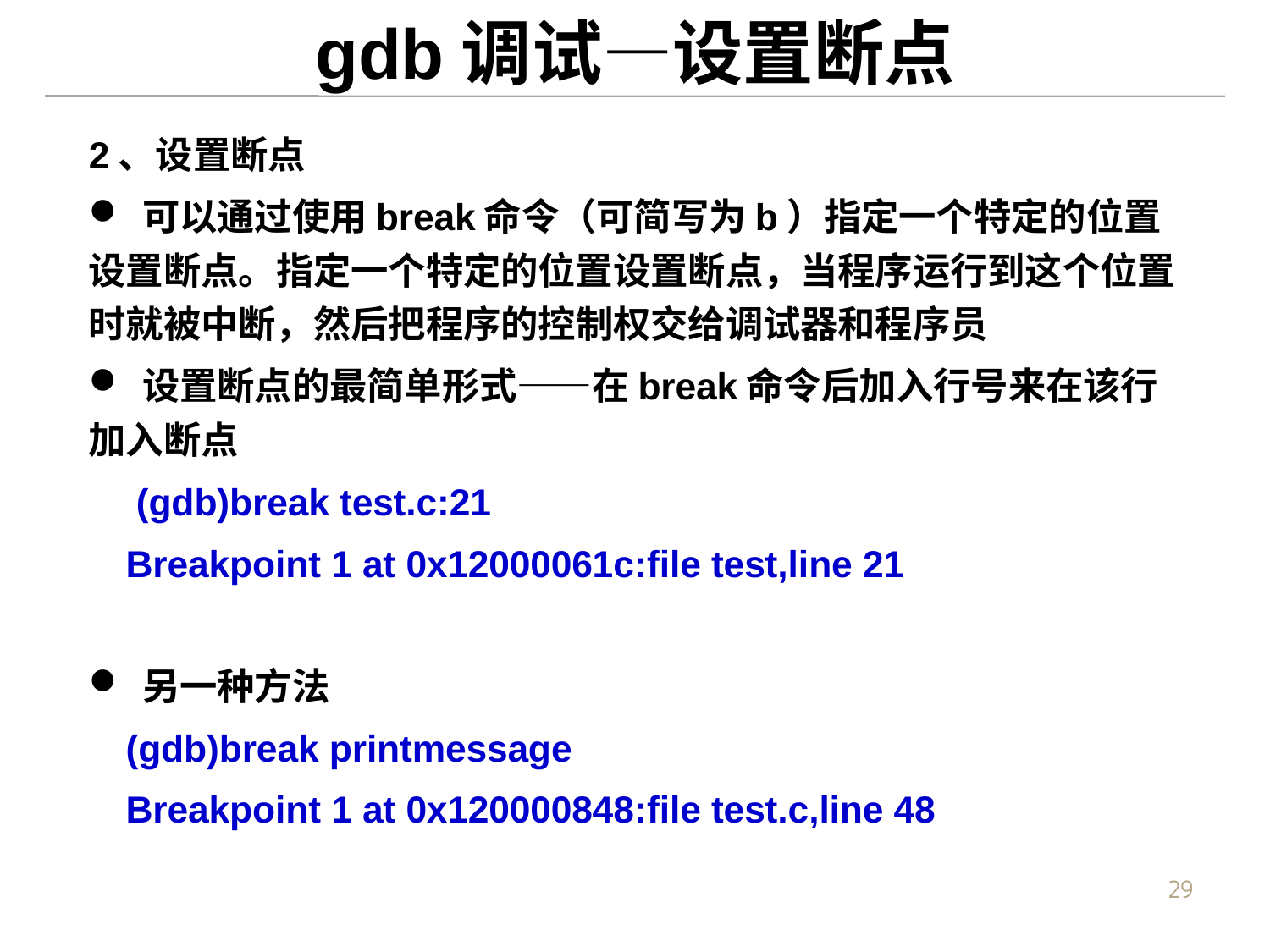

# gdb调试—设置断点
2、设置断点
 可以通过使用break命令（可简写为b）指定一个特定的位置设置断点。指定一个特定的位置设置断点，当程序运行到这个位置时就被中断，然后把程序的控制权交给调试器和程序员
 设置断点的最简单形式——在break命令后加入行号来在该行加入断点
 (gdb)break test.c:21
Breakpoint 1 at 0x12000061c:file test,line 21

 另一种方法
(gdb)break printmessage
Breakpoint 1 at 0x120000848:file test.c,line 48
29